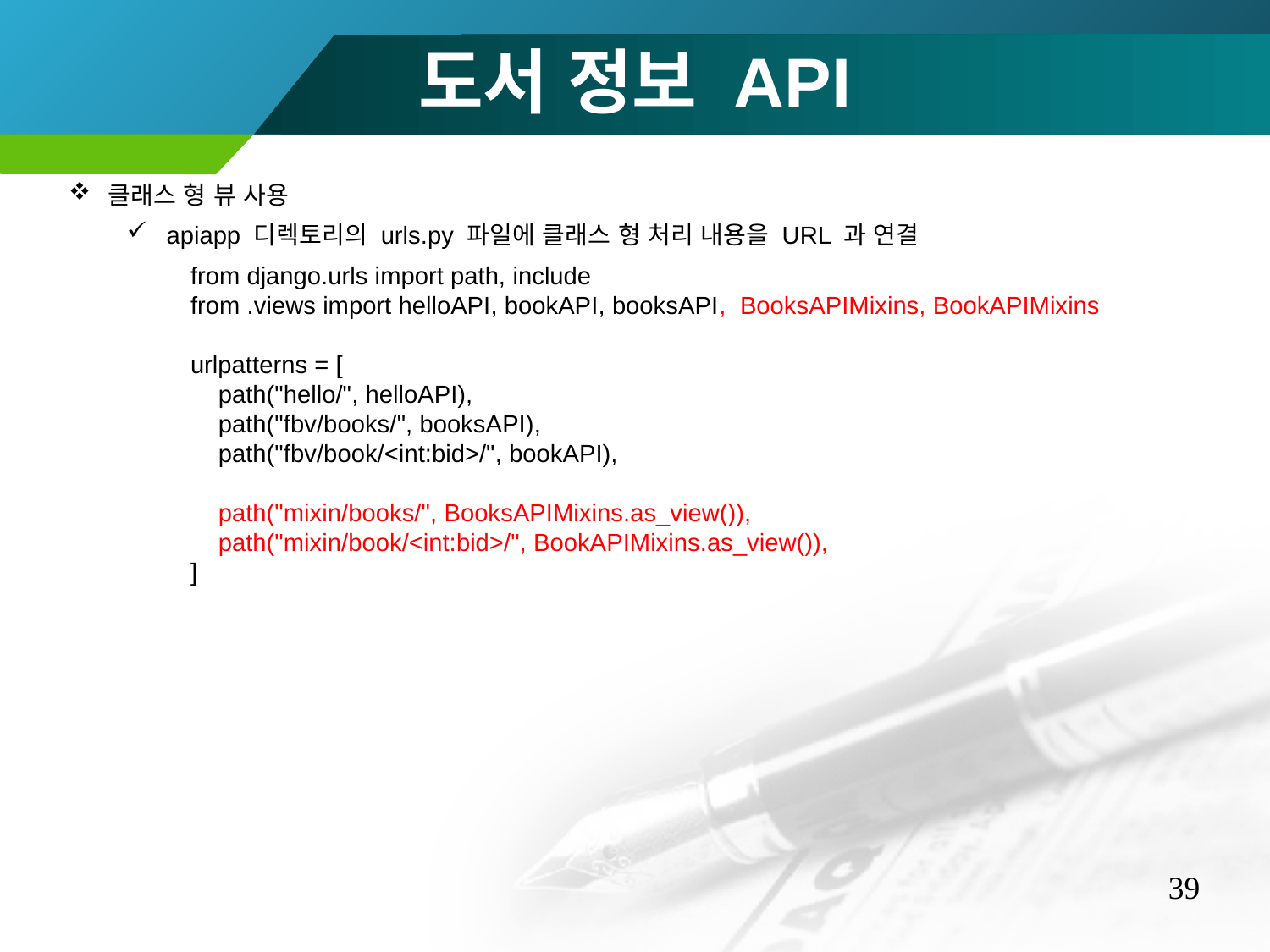

도서 정보 API
클래스 형 뷰 사용
apiapp 디렉토리의 urls.py 파일에 클래스 형 처리 내용을 URL 과 연결
from django.urls import path, include
from .views import helloAPI, bookAPI, booksAPI,  BooksAPIMixins, BookAPIMixins

urlpatterns = [
    path("hello/", helloAPI),
    path("fbv/books/", booksAPI),
    path("fbv/book/<int:bid>/", bookAPI),

    path("mixin/books/", BooksAPIMixins.as_view()),
    path("mixin/book/<int:bid>/", BookAPIMixins.as_view()),
]
39